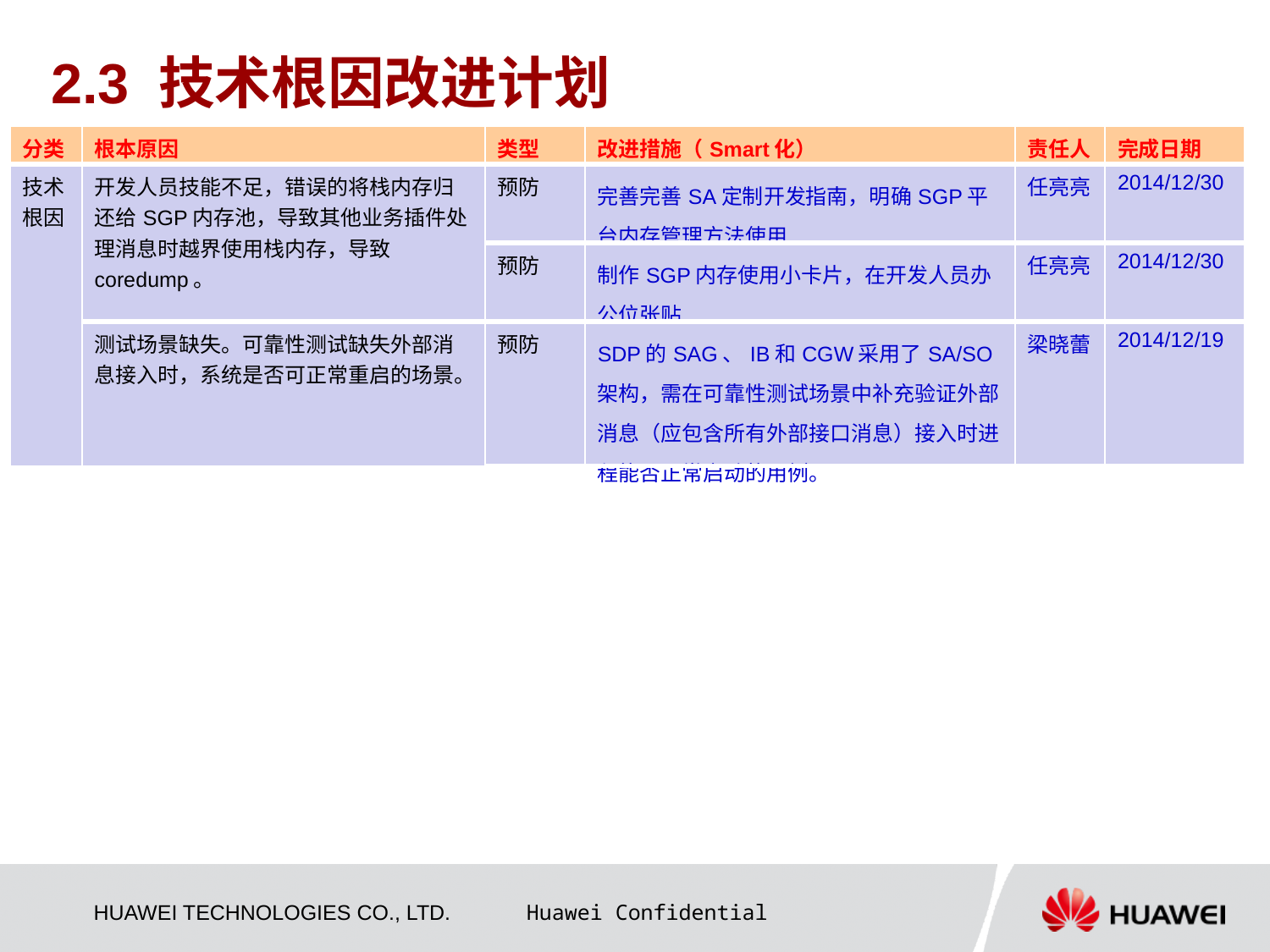

2.3 技术根因改进计划
| 分类 | 根本原因 | 类型 | 改进措施（Smart化） | 责任人 | 完成日期 |
| --- | --- | --- | --- | --- | --- |
| 技术 根因 | 开发人员技能不足，错误的将栈内存归还给SGP内存池，导致其他业务插件处理消息时越界使用栈内存，导致coredump。 | 预防 | 完善完善SA定制开发指南，明确SGP平台内存管理方法使用 | 任亮亮 | 2014/12/30 |
|  |  | 预防 | 制作SGP内存使用小卡片，在开发人员办公位张贴 | 任亮亮 | 2014/12/30 |
|  | 测试场景缺失。可靠性测试缺失外部消息接入时，系统是否可正常重启的场景。 | 预防 | SDP的SAG、IB和CGW采用了SA/SO架构，需在可靠性测试场景中补充验证外部消息（应包含所有外部接口消息）接入时进程能否正常启动的用例。 | 梁晓蕾 | 2014/12/19 |